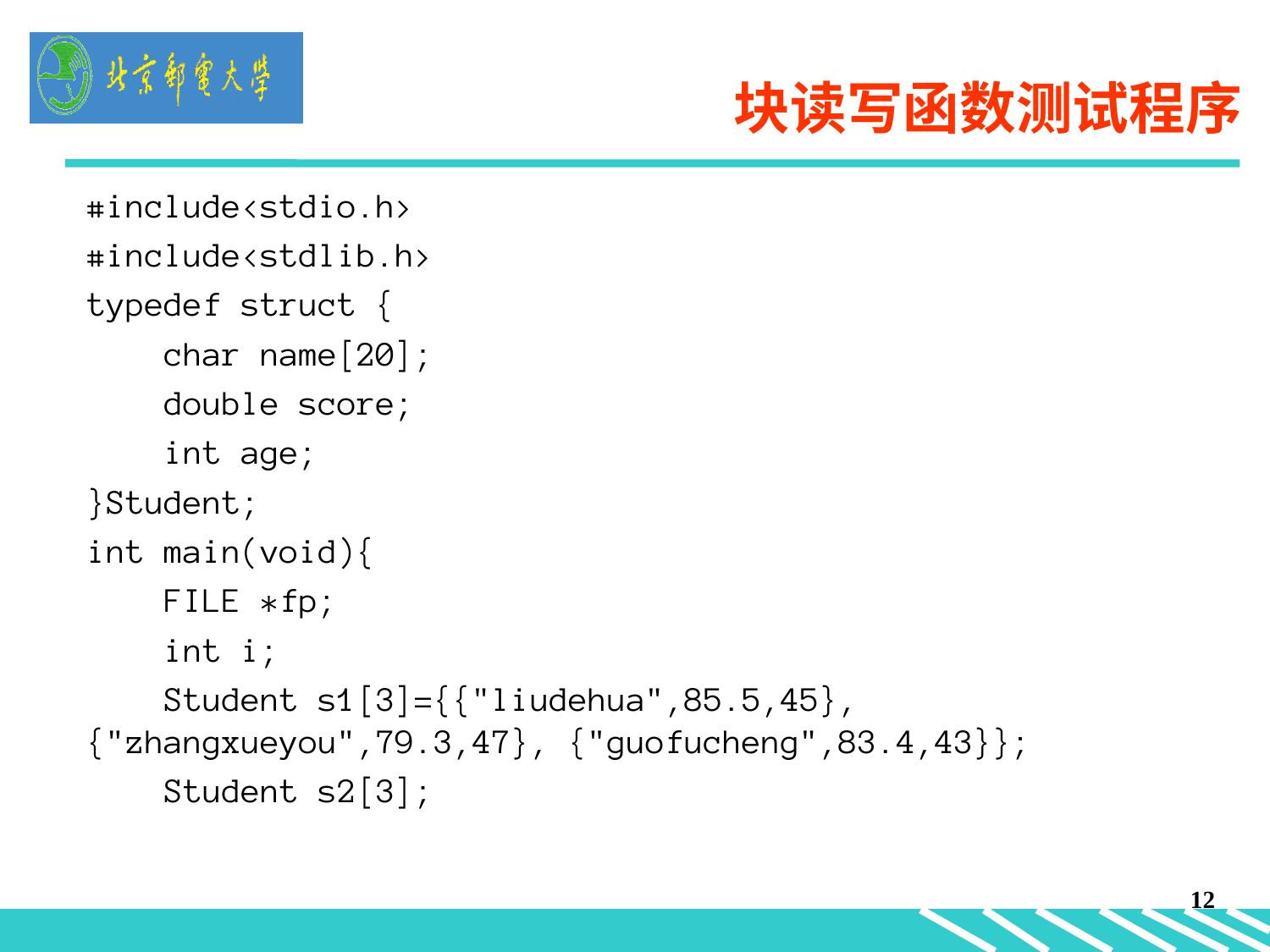

12
# 块读写函数测试程序
#include<stdio.h>
#include<stdlib.h>
typedef struct {
    char name[20];
    double score;
    int age;
}Student;
int main(void){
    FILE *fp;
    int i;
    Student s1[3]={{"liudehua",85.5,45}, {"zhangxueyou",79.3,47}, {"guofucheng",83.4,43}};
    Student s2[3];